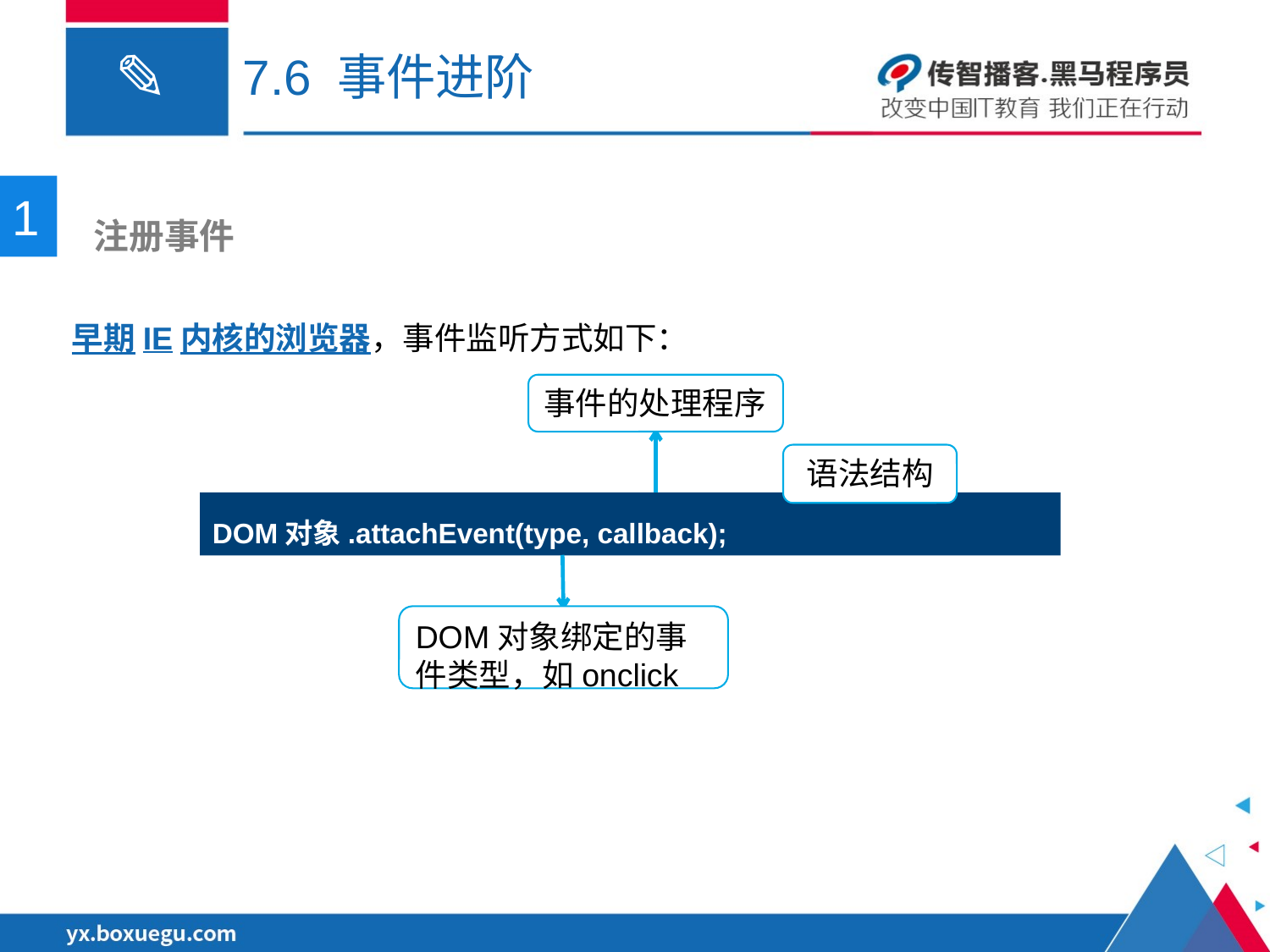

# 7.6 事件进阶

1
  注册事件
早期IE内核的浏览器，事件监听方式如下：
事件的处理程序
语法结构
DOM对象.attachEvent(type, callback);
DOM对象绑定的事件类型，如onclick